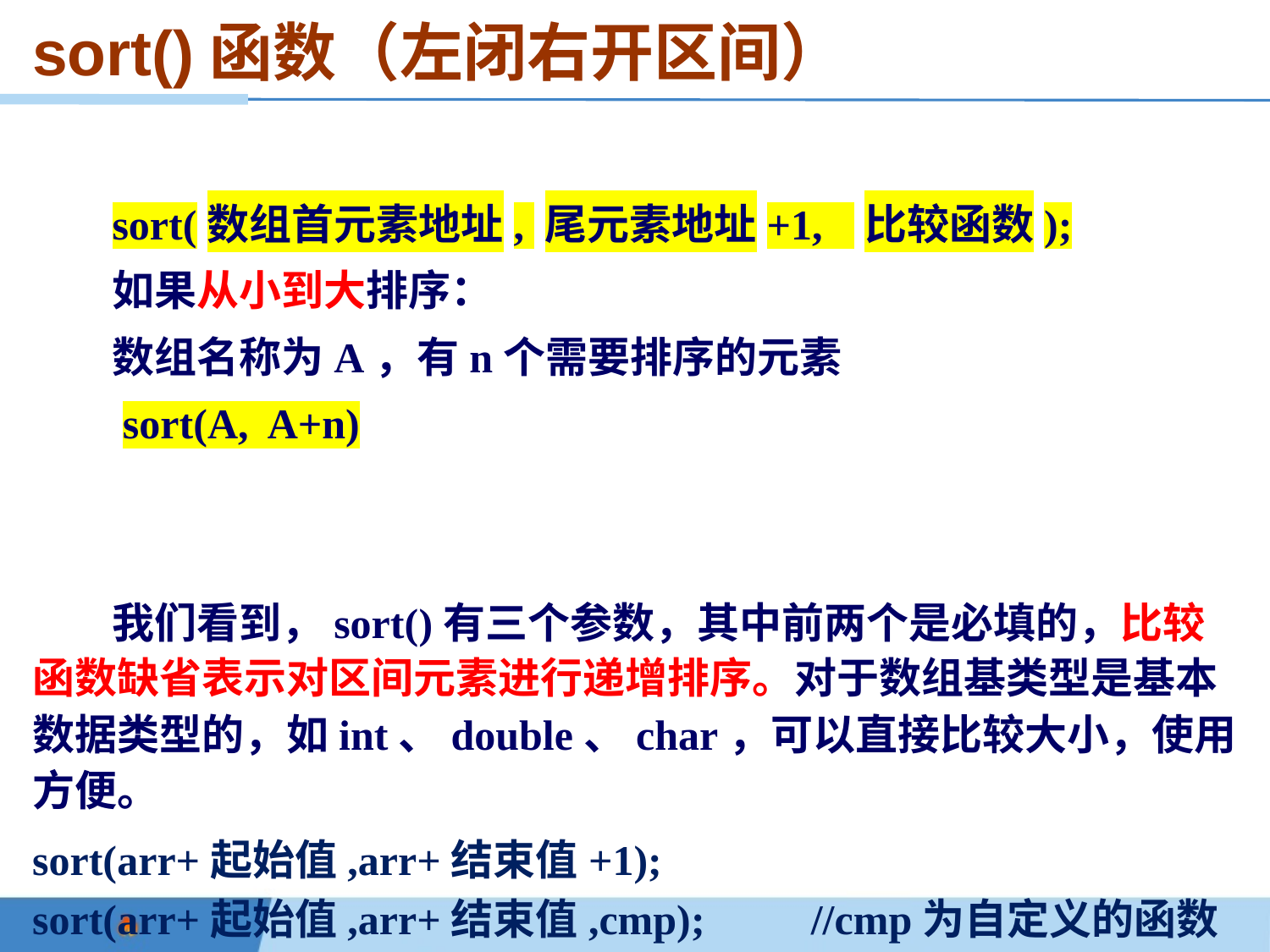

sort()函数（左闭右开区间）
sort(数组首元素地址, 尾元素地址+1,   比较函数);
如果从小到大排序：
数组名称为A，有n个需要排序的元素
 sort(A,  A+n)

我们看到，sort()有三个参数，其中前两个是必填的，比较函数缺省表示对区间元素进行递增排序。对于数组基类型是基本数据类型的，如int、double、char，可以直接比较大小，使用方便。
sort(arr+起始值,arr+结束值+1);
sort(arr+起始值,arr+结束值,cmp);          //cmp为自定义的函数